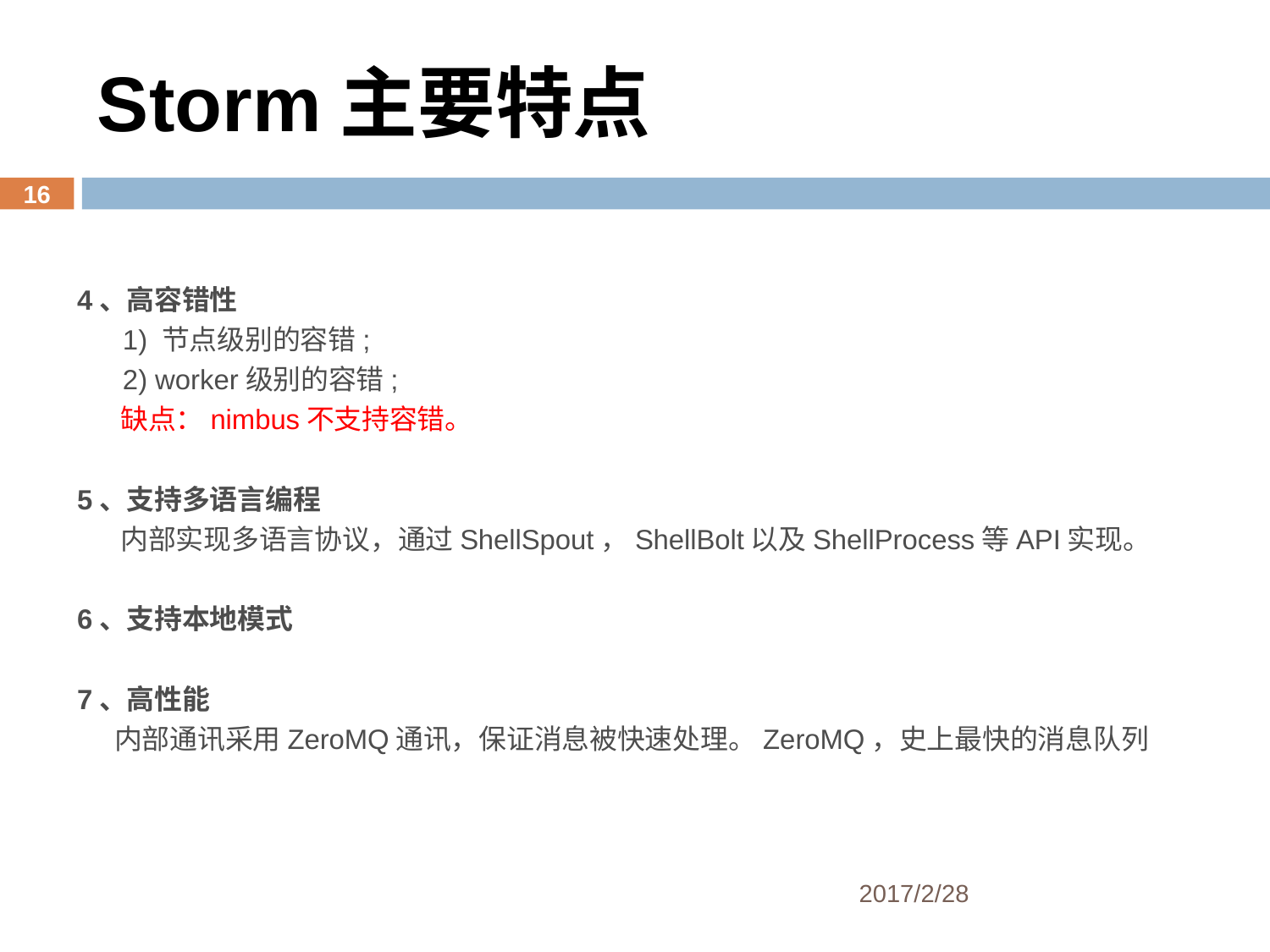

Storm主要特点
16
4、高容错性
      1) 节点级别的容错;
      2) worker级别的容错;
      缺点：nimbus不支持容错。

5、支持多语言编程
      内部实现多语言协议，通过ShellSpout，ShellBolt以及ShellProcess等API实现。

6、支持本地模式

7、高性能
     内部通讯采用ZeroMQ通讯，保证消息被快速处理。ZeroMQ，史上最快的消息队列

2017/2/28